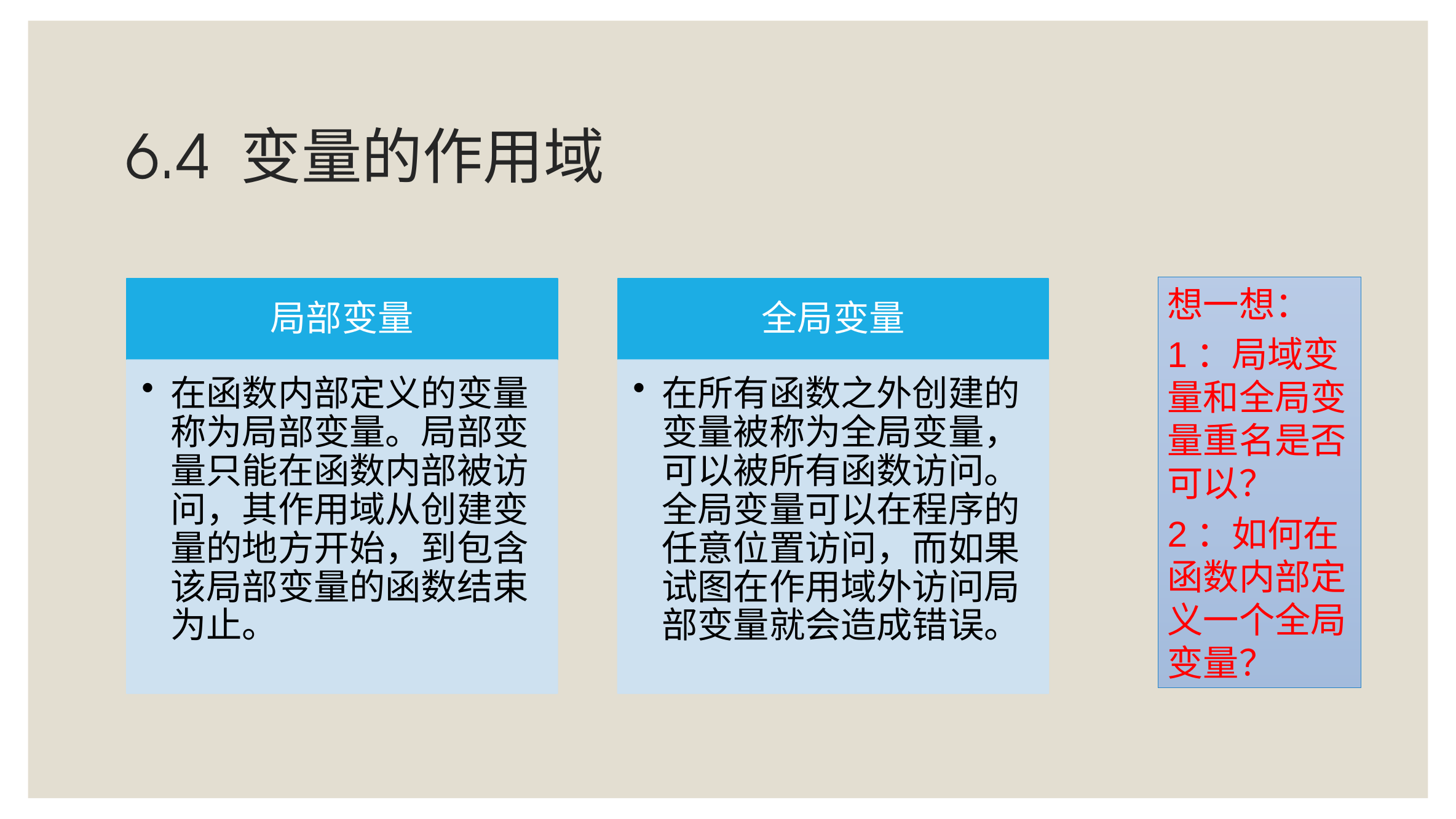

# 6.4 变量的作用域
局部变量
在函数内部定义的变量称为局部变量。局部变量只能在函数内部被访问，其作用域从创建变量的地方开始，到包含该局部变量的函数结束为止。
全局变量
在所有函数之外创建的变量被称为全局变量，可以被所有函数访问。全局变量可以在程序的任意位置访问，而如果试图在作用域外访问局部变量就会造成错误。
想一想：
1：局域变量和全局变量重名是否可以？
2：如何在函数内部定义一个全局变量？